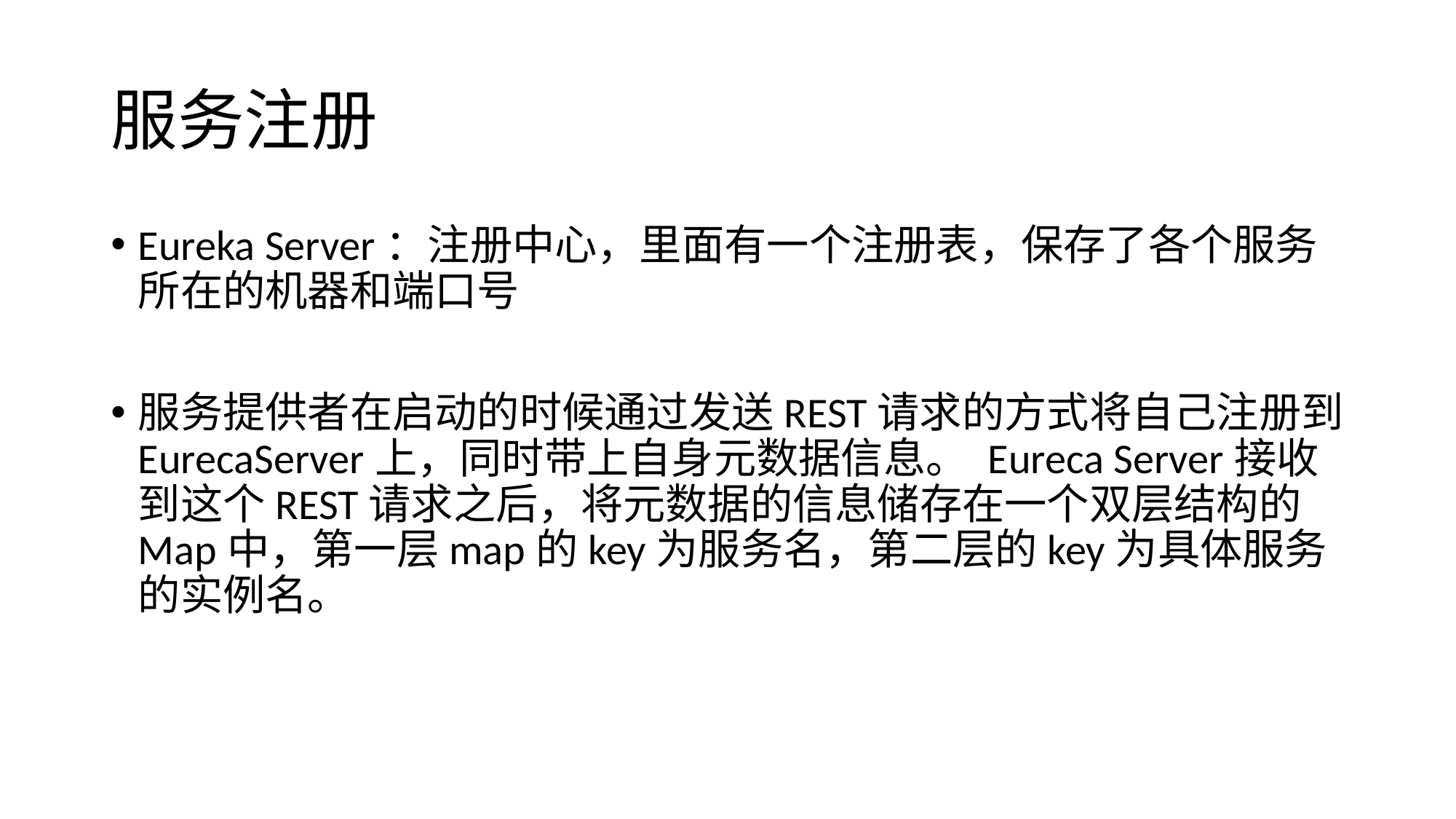

# 服务注册
Eureka Server：注册中心，里面有一个注册表，保存了各个服务所在的机器和端口号

服务提供者在启动的时候通过发送REST请求的方式将自己注册到EurecaServer上，同时带上自身元数据信息。 Eureca Server接收到这个REST请求之后，将元数据的信息储存在一个双层结构的Map中，第一层map的key为服务名，第二层的key为具体服务的实例名。